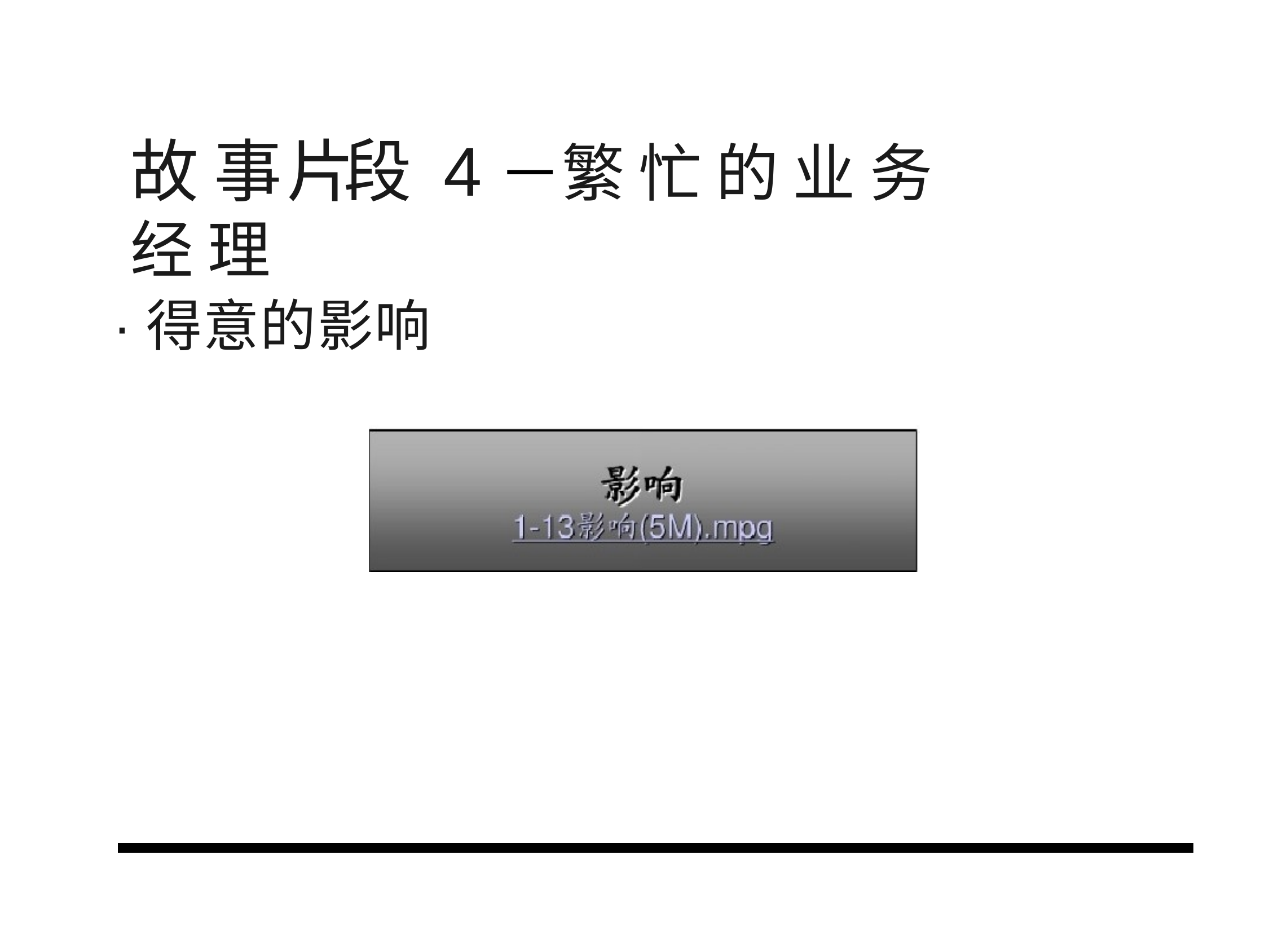

故 事片段 4－繁 忙 的 业 务 经 理
·得意的影响